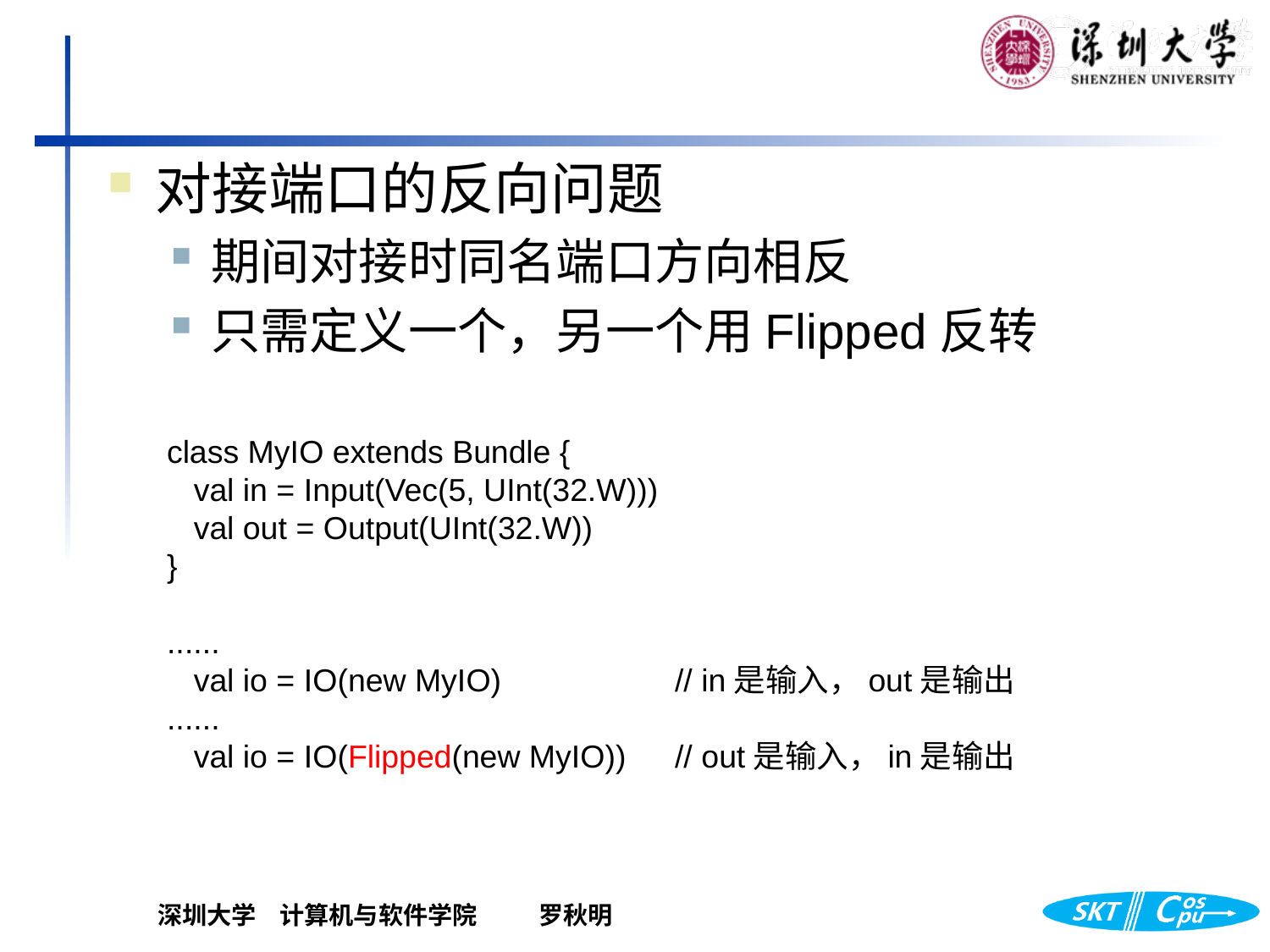

对接端口的反向问题
期间对接时同名端口方向相反
只需定义一个，另一个用Flipped反转
class MyIO extends Bundle {
   val in = Input(Vec(5, UInt(32.W)))
   val out = Output(UInt(32.W))
}

......
   val io = IO(new MyIO)  		// in是输入，out是输出
......
   val io = IO(Flipped(new MyIO))  	// out是输入，in是输出